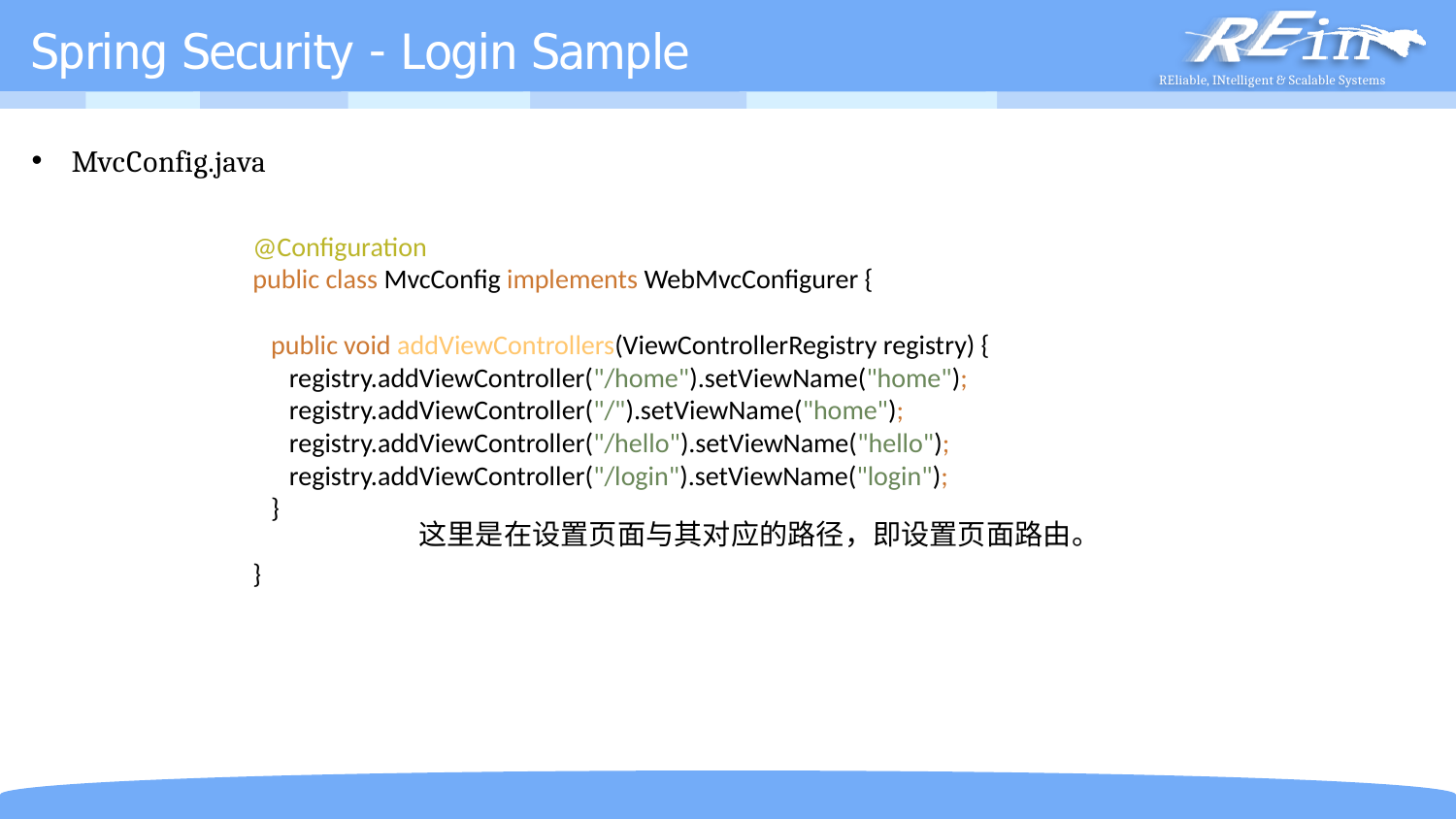

# Spring Security - Login Sample
MvcConfig.java
@Configuration
public class MvcConfig implements WebMvcConfigurer {
   public void addViewControllers(ViewControllerRegistry registry) {
      registry.addViewController("/home").setViewName("home");
      registry.addViewController("/").setViewName("home");
      registry.addViewController("/hello").setViewName("hello");
      registry.addViewController("/login").setViewName("login");
   }
}
这里是在设置页面与其对应的路径，即设置页面路由。
4